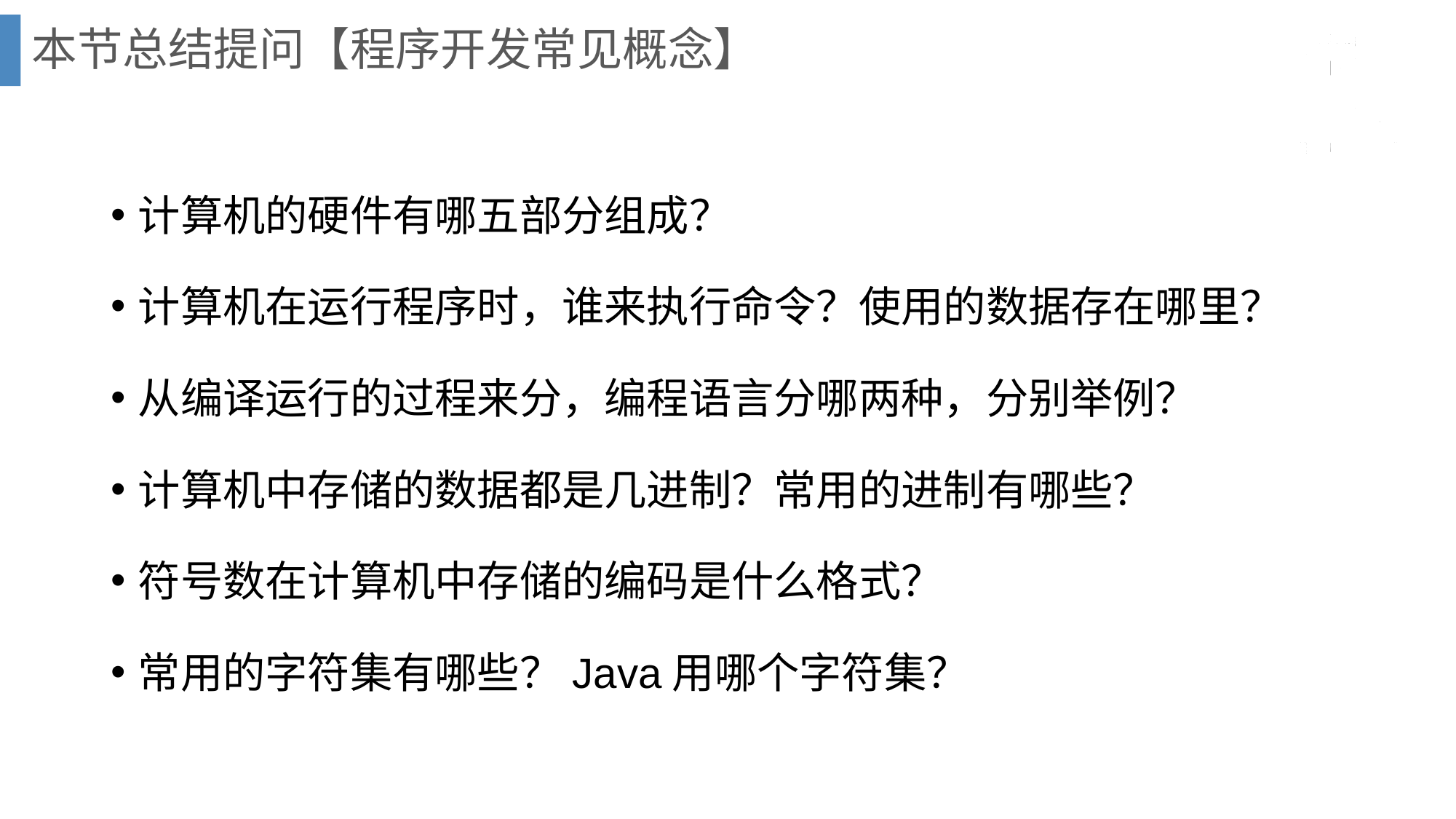

# 本节总结提问【程序开发常见概念】
计算机的硬件有哪五部分组成？
计算机在运行程序时，谁来执行命令？使用的数据存在哪里？
从编译运行的过程来分，编程语言分哪两种，分别举例？
计算机中存储的数据都是几进制？常用的进制有哪些？
符号数在计算机中存储的编码是什么格式？
常用的字符集有哪些？Java用哪个字符集？